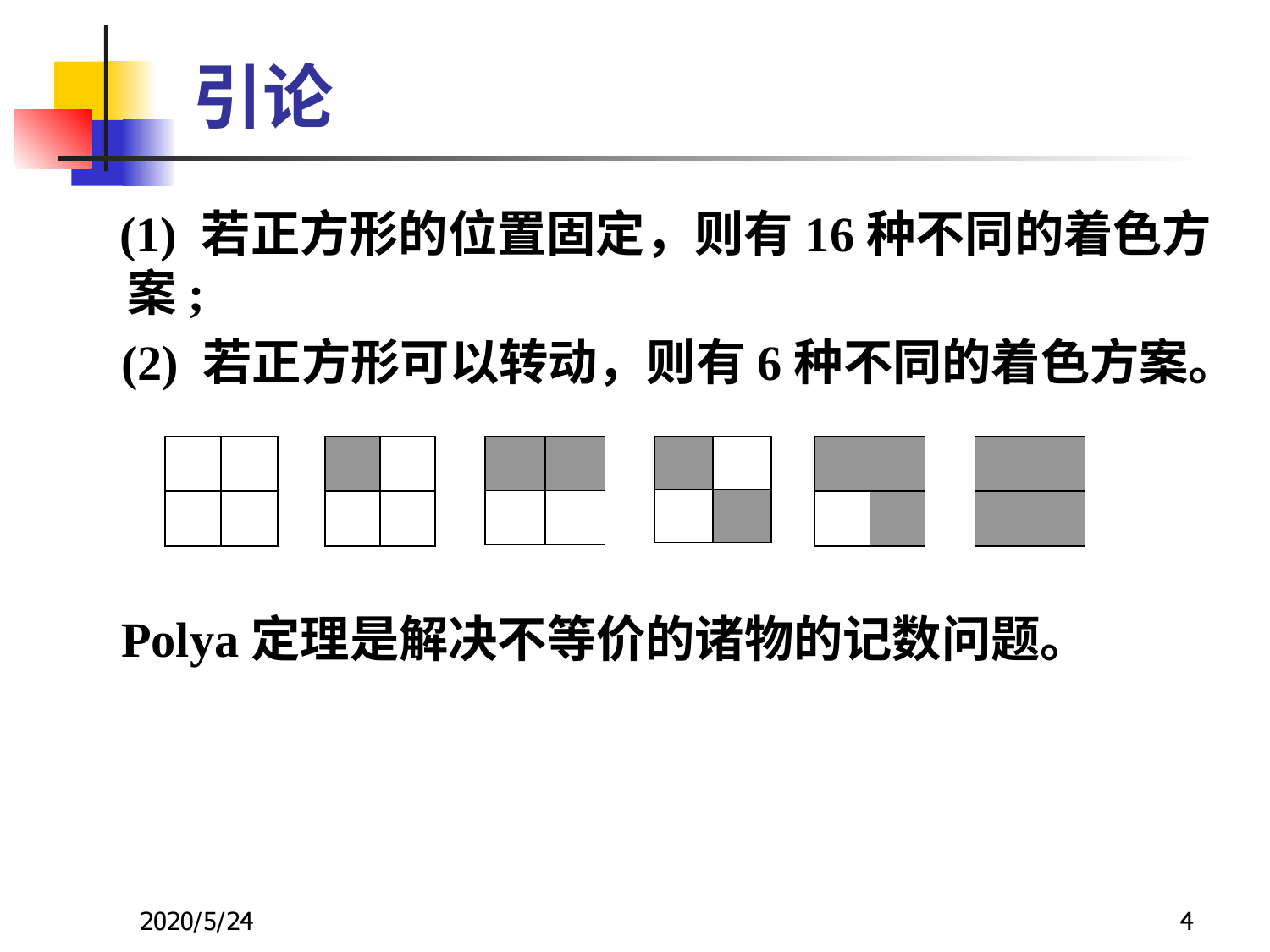

# 引论
     (1) 若正方形的位置固定，则有16种不同的着色方案;
      (2) 若正方形可以转动，则有6种不同的着色方案。

      Polya定理是解决不等价的诸物的记数问题。

2020/5/24
4